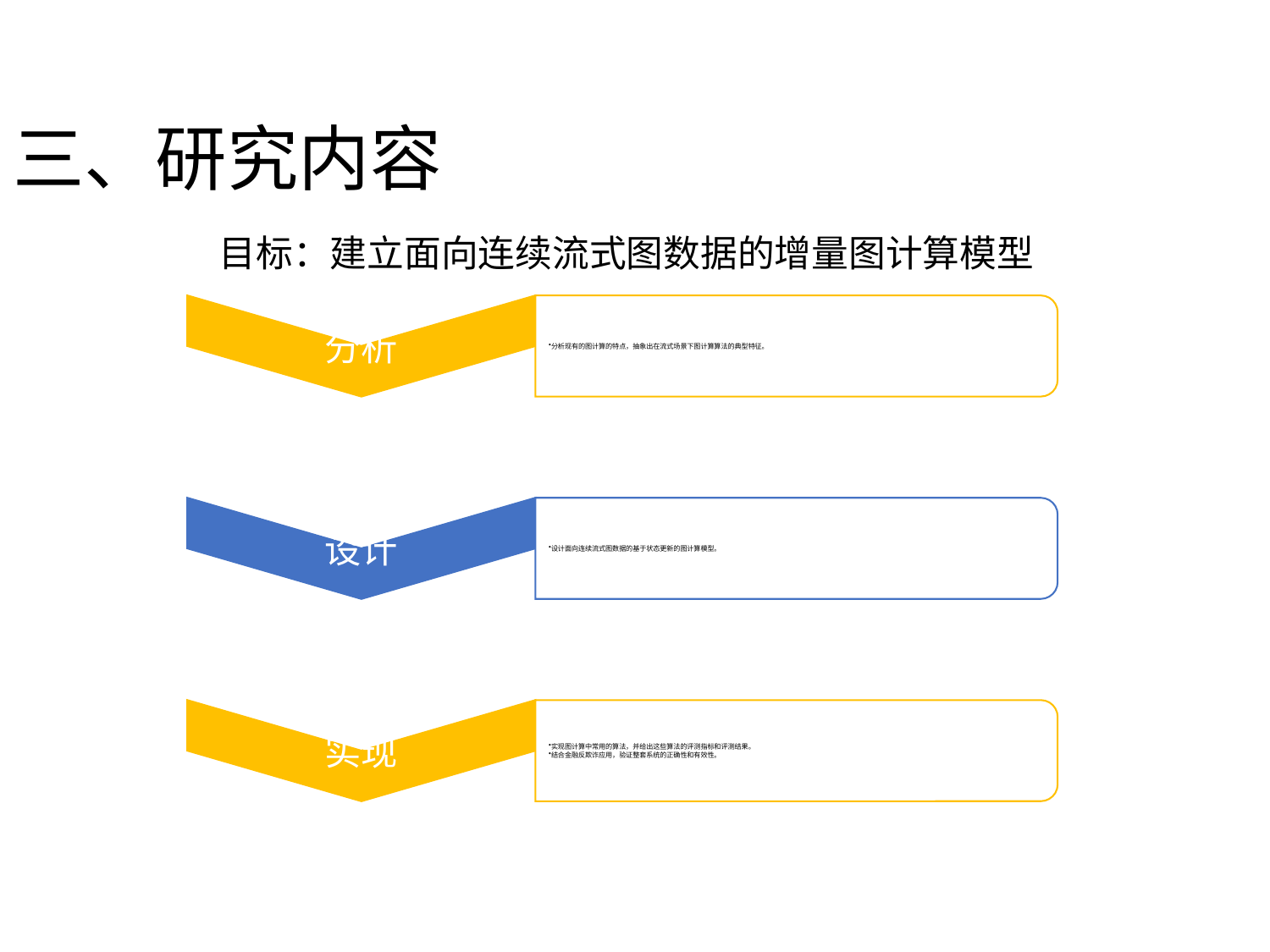

# 三、研究内容
目标：建立面向连续流式图数据的增量图计算模型
分析
分析现有的图计算的特点，抽象出在流式场景下图计算算法的典型特征。
设计
设计面向连续流式图数据的基于状态更新的图计算模型。
实现
实现图计算中常用的算法，并给出这些算法的评测指标和评测结果。
结合金融反欺诈应用，验证整套系统的正确性和有效性。